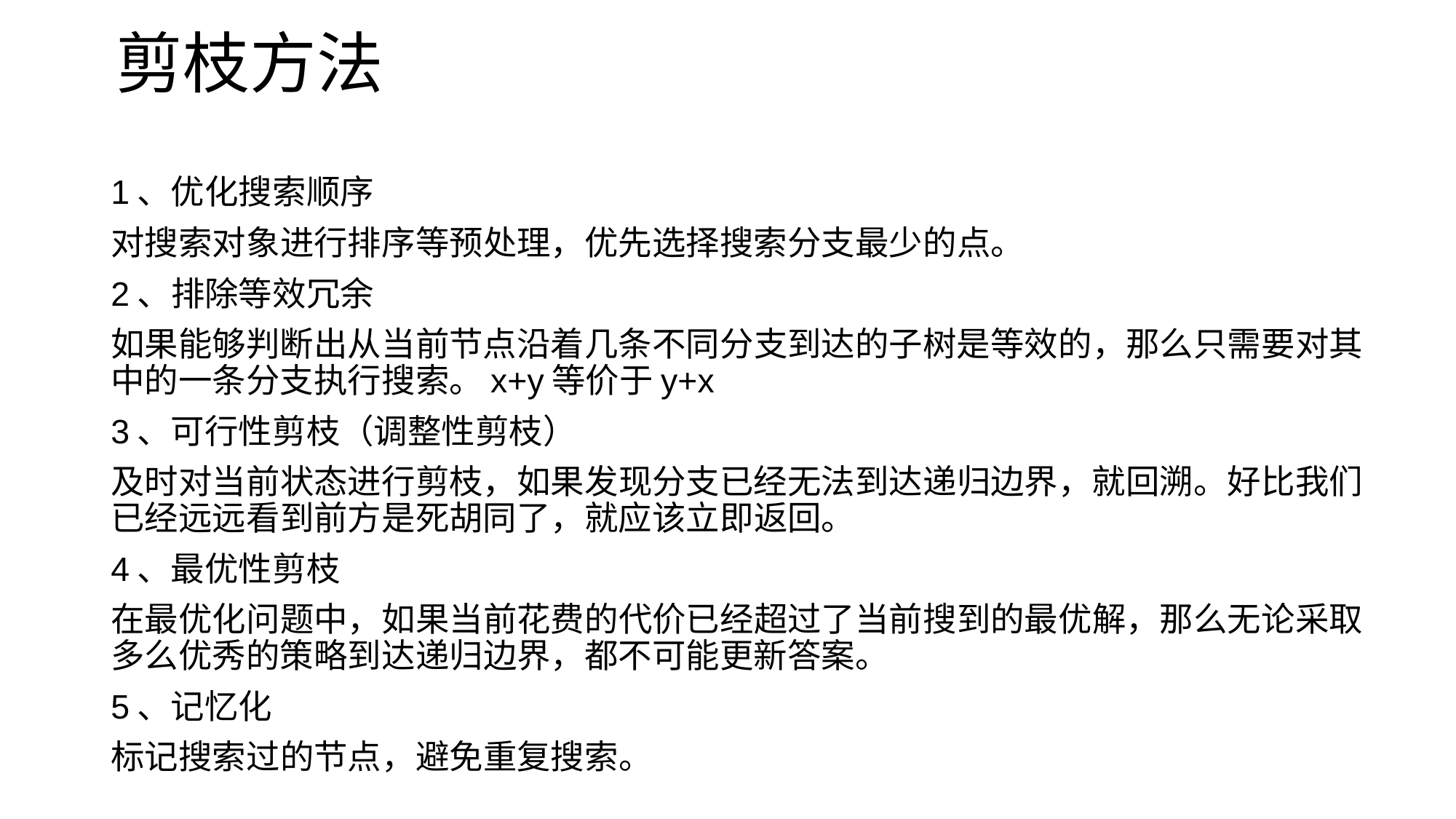

# 剪枝方法
1、优化搜索顺序
对搜索对象进行排序等预处理，优先选择搜索分支最少的点。
2、排除等效冗余
如果能够判断出从当前节点沿着几条不同分支到达的子树是等效的，那么只需要对其中的一条分支执行搜索。x+y等价于y+x
3、可行性剪枝（调整性剪枝）
及时对当前状态进行剪枝，如果发现分支已经无法到达递归边界，就回溯。好比我们已经远远看到前方是死胡同了，就应该立即返回。
4、最优性剪枝
在最优化问题中，如果当前花费的代价已经超过了当前搜到的最优解，那么无论采取多么优秀的策略到达递归边界，都不可能更新答案。
5、记忆化
标记搜索过的节点，避免重复搜索。